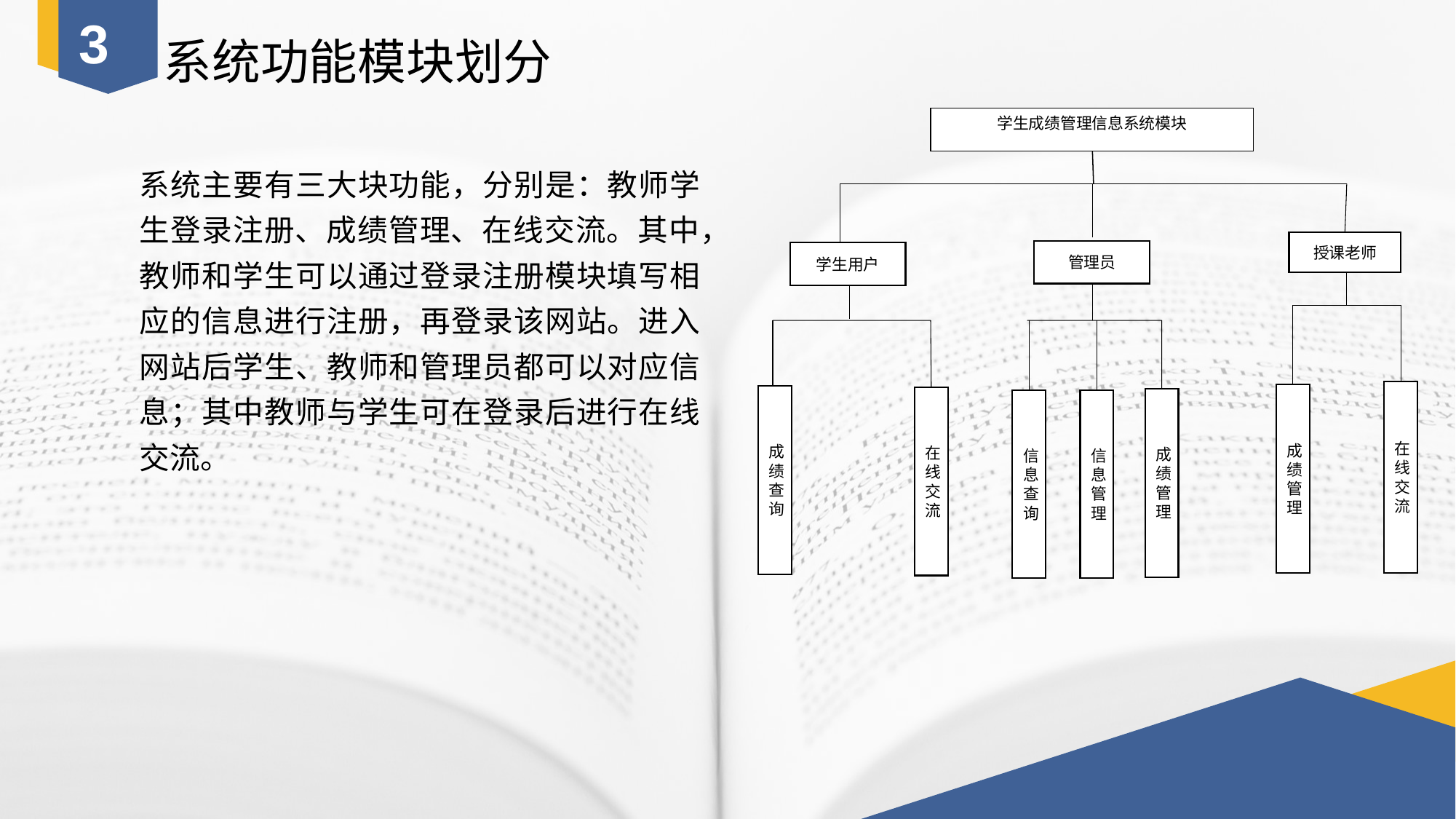

3
系统功能模块划分

学生成绩管理信息系统模块
授课老师
管理员
学生用户
在线交流
成绩管理
成绩查询
在线交流
成绩管理
信息查询
信息管理
系统主要有三大块功能，分别是：教师学生登录注册、成绩管理、在线交流。其中，教师和学生可以通过登录注册模块填写相应的信息进行注册，再登录该网站。进入网站后学生、教师和管理员都可以对应信息；其中教师与学生可在登录后进行在线交流。